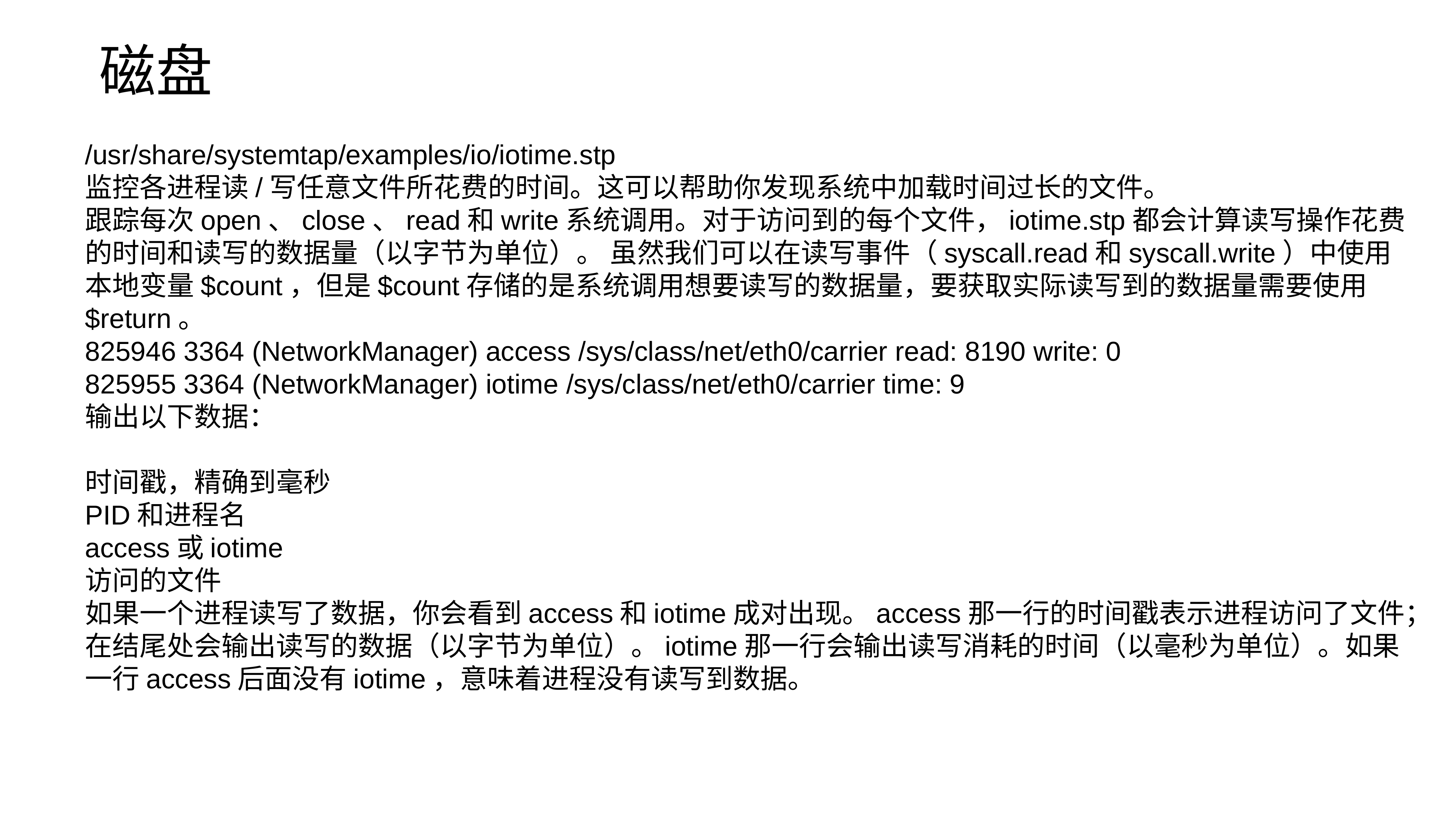

磁盘
/usr/share/systemtap/examples/io/iotime.stp
监控各进程读/写任意文件所花费的时间。这可以帮助你发现系统中加载时间过长的文件。
跟踪每次open、close、read和write系统调用。对于访问到的每个文件，iotime.stp都会计算读写操作花费的时间和读写的数据量（以字节为单位）。 虽然我们可以在读写事件（syscall.read和syscall.write）中使用本地变量$count，但是$count存储的是系统调用想要读写的数据量，要获取实际读写到的数据量需要使用$return。
825946 3364 (NetworkManager) access /sys/class/net/eth0/carrier read: 8190 write: 0
825955 3364 (NetworkManager) iotime /sys/class/net/eth0/carrier time: 9
输出以下数据：

时间戳，精确到毫秒
PID和进程名
access或iotime
访问的文件
如果一个进程读写了数据，你会看到access和iotime成对出现。access那一行的时间戳表示进程访问了文件；在结尾处会输出读写的数据（以字节为单位）。iotime那一行会输出读写消耗的时间（以毫秒为单位）。如果一行access后面没有iotime，意味着进程没有读写到数据。